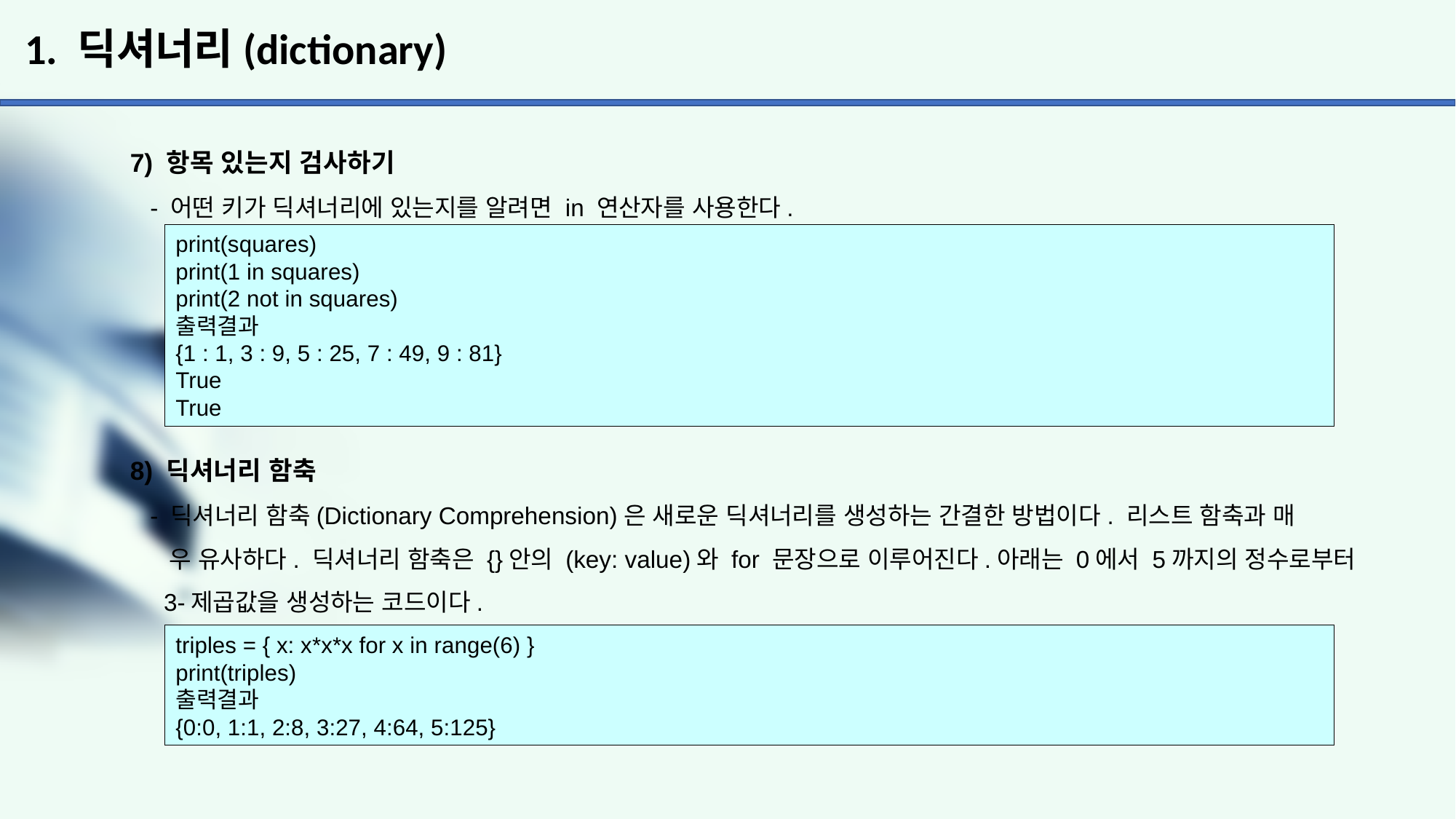

# 1. 딕셔너리(dictionary)
7) 항목 있는지 검사하기
   - 어떤 키가 딕셔너리에 있는지를 알려면 in 연산자를 사용한다.

8) 딕셔너리 함축
   - 딕셔너리 함축(Dictionary Comprehension)은 새로운 딕셔너리를 생성하는 간결한 방법이다. 리스트 함축과 매
     우 유사하다. 딕셔너리 함축은 {}안의 (key: value)와 for 문장으로 이루어진다.아래는 0에서 5까지의 정수로부터
     3-제곱값을 생성하는 코드이다.
print(squares)
print(1 in squares)
print(2 not in squares)
출력결과
{1 : 1, 3 : 9, 5 : 25, 7 : 49, 9 : 81}
True
True
triples = { x: x*x*x for x in range(6) }
print(triples)
출력결과
{0:0, 1:1, 2:8, 3:27, 4:64, 5:125}